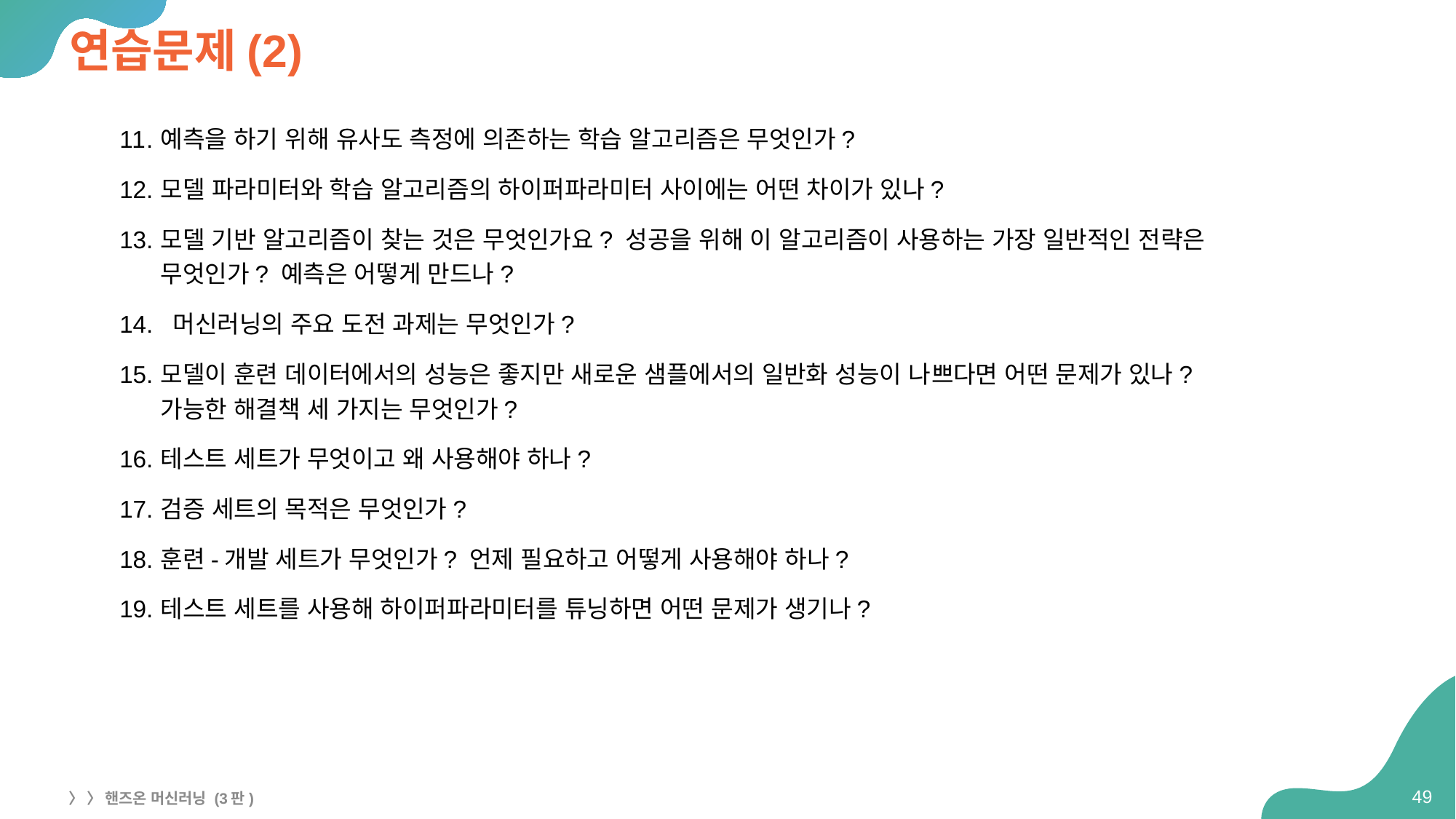

# 연습문제(2)
예측을 하기 위해 유사도 측정에 의존하는 학습 알고리즘은 무엇인가?
모델 파라미터와 학습 알고리즘의 하이퍼파라미터 사이에는 어떤 차이가 있나?
모델 기반 알고리즘이 찾는 것은 무엇인가요? 성공을 위해 이 알고리즘이 사용하는 가장 일반적인 전략은
무엇인가? 예측은 어떻게 만드나?
 머신러닝의 주요 도전 과제는 무엇인가?
모델이 훈련 데이터에서의 성능은 좋지만 새로운 샘플에서의 일반화 성능이 나쁘다면 어떤 문제가 있나?
가능한 해결책 세 가지는 무엇인가?
테스트 세트가 무엇이고 왜 사용해야 하나?
검증 세트의 목적은 무엇인가?
훈련-개발 세트가 무엇인가? 언제 필요하고 어떻게 사용해야 하나?
테스트 세트를 사용해 하이퍼파라미터를 튜닝하면 어떤 문제가 생기나?
49
〉 〉 핸즈온 머신러닝 (3판)